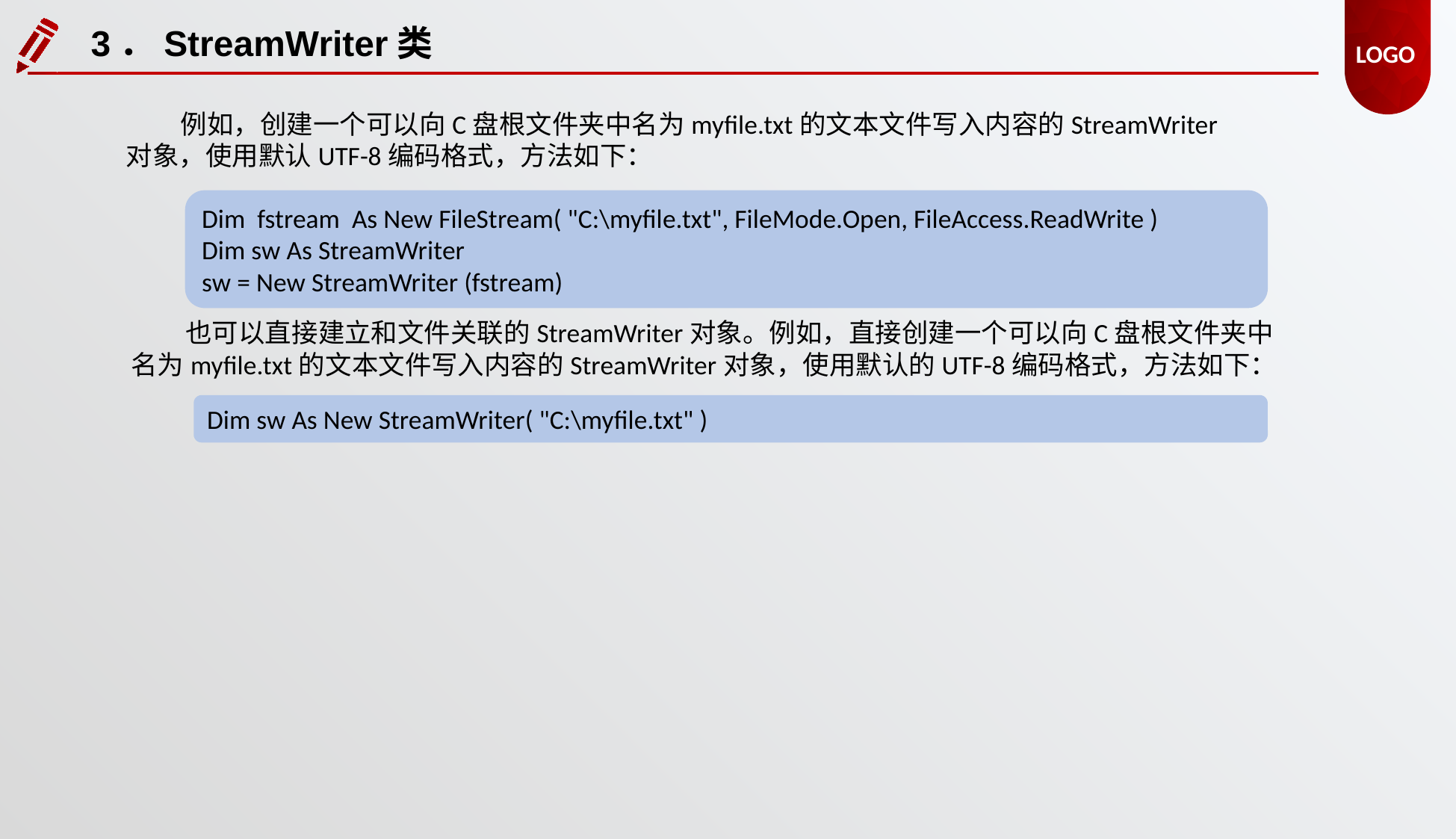

3．StreamWriter类
例如，创建一个可以向C盘根文件夹中名为myfile.txt的文本文件写入内容的StreamWriter对象，使用默认UTF-8编码格式，方法如下：
Dim  fstream  As New FileStream( "C:\myfile.txt", FileMode.Open, FileAccess.ReadWrite )
Dim sw As StreamWriter
sw = New StreamWriter (fstream)
也可以直接建立和文件关联的StreamWriter对象。例如，直接创建一个可以向C盘根文件夹中名为myfile.txt的文本文件写入内容的StreamWriter对象，使用默认的UTF-8编码格式，方法如下：
Dim sw As New StreamWriter( "C:\myfile.txt" )